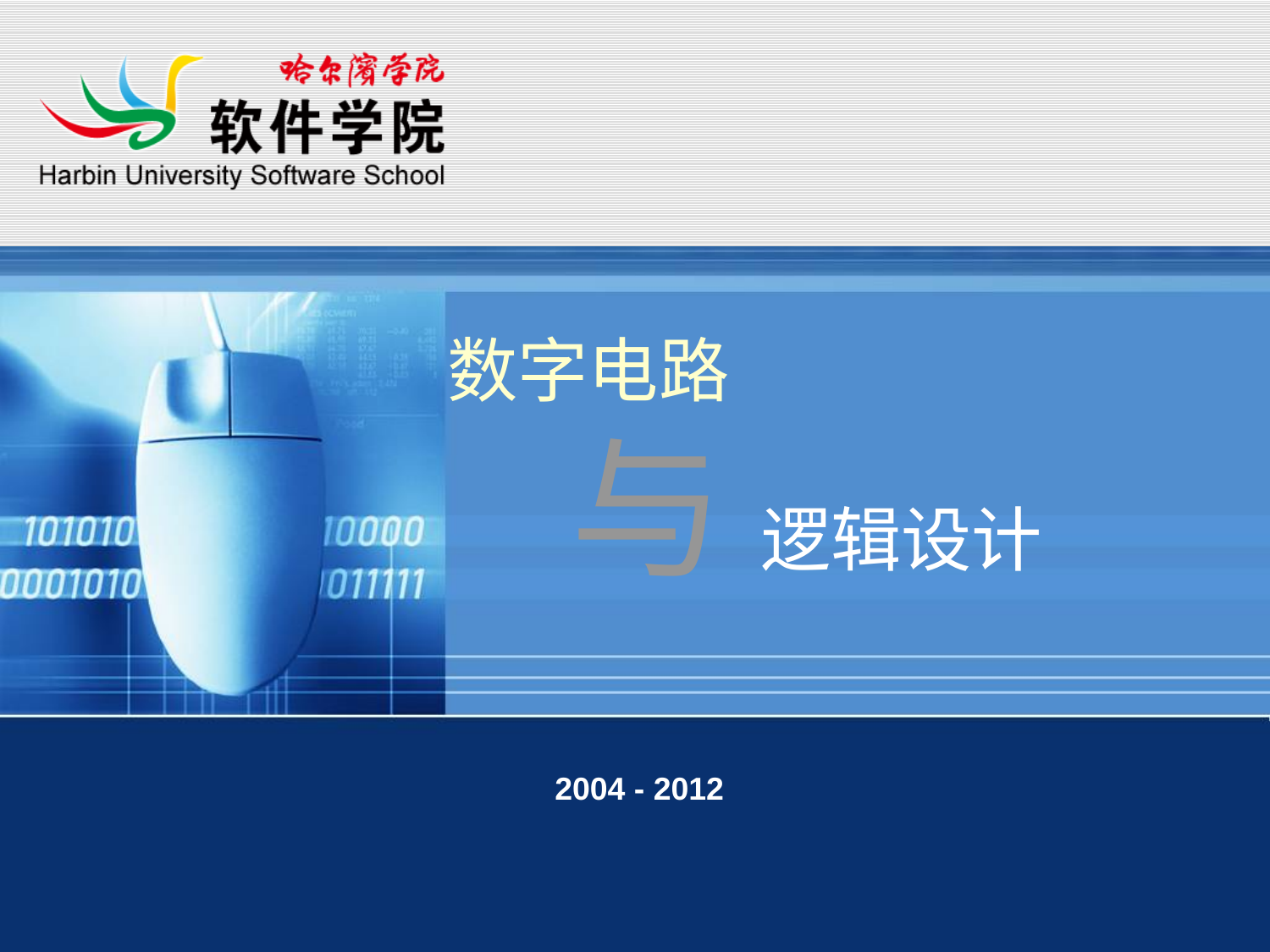

# 数字电路 与 逻辑设计
2004 - 2012